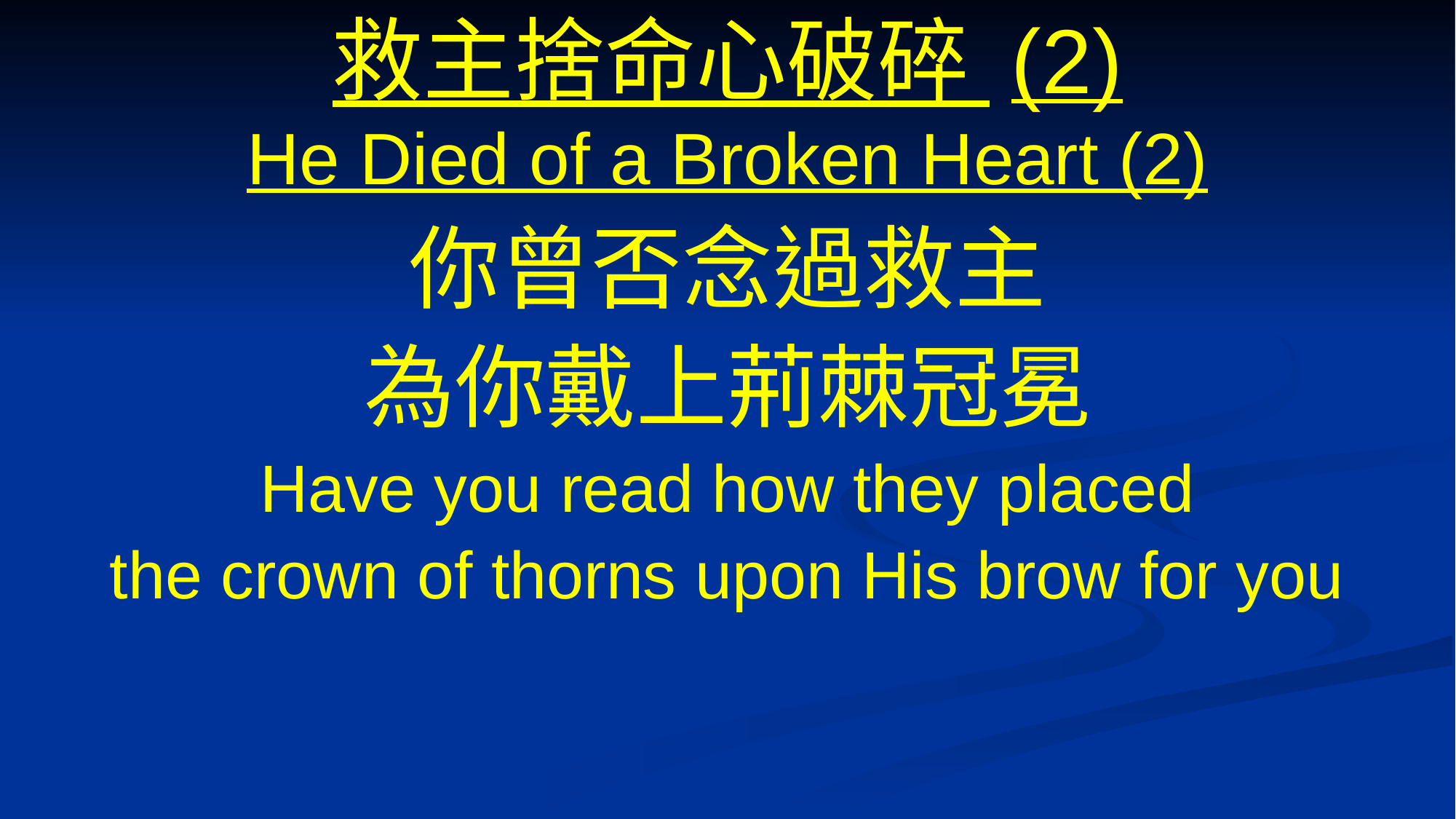

# 救主捨命心破碎 (2) He Died of a Broken Heart (2)
你曾否念過救主
為你戴上荊棘冠冕
Have you read how they placed
the crown of thorns upon His brow for you